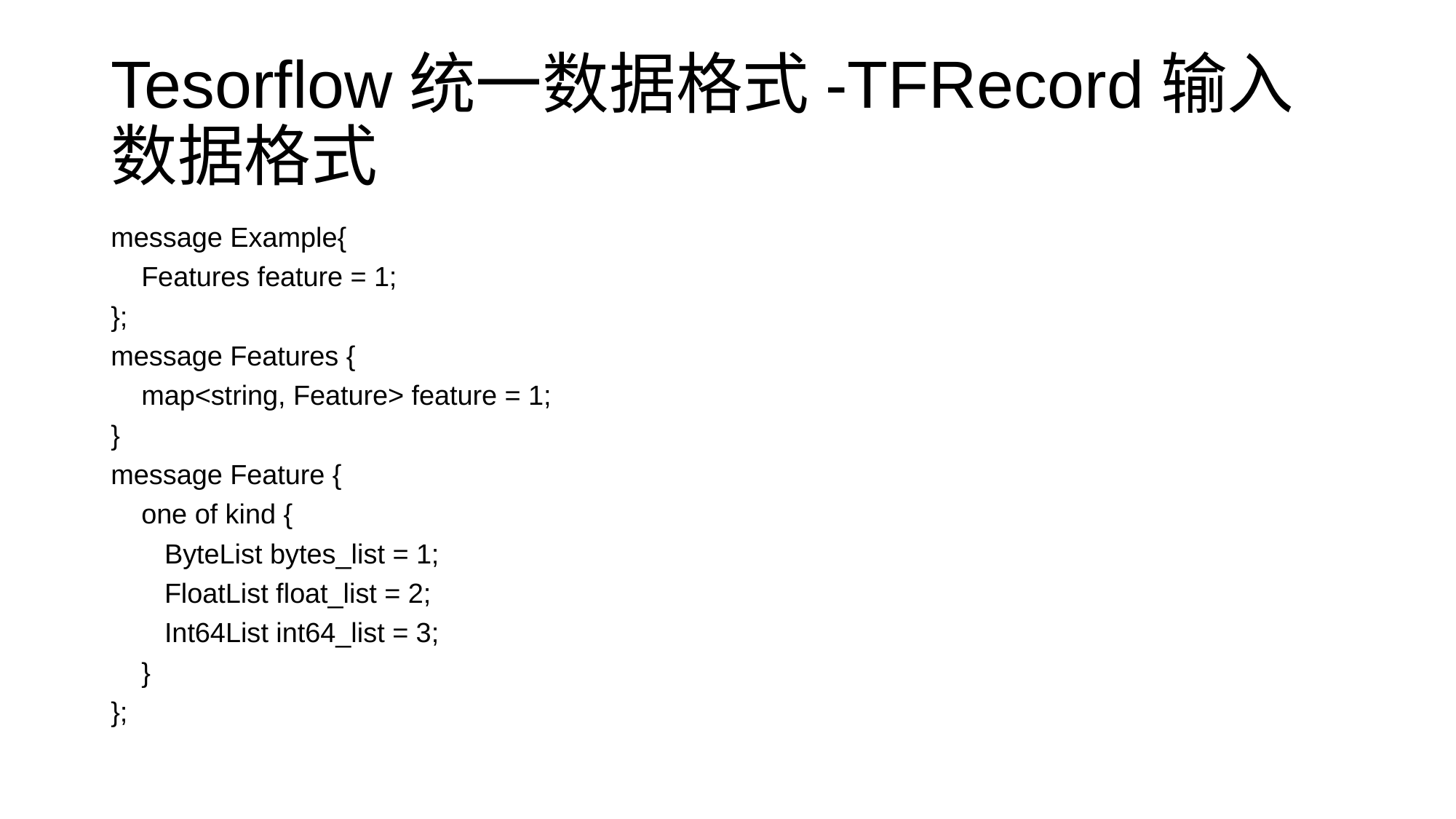

# Tesorflow统一数据格式-TFRecord输入数据格式
message Example{
    Features feature = 1;
};
message Features {
    map<string, Feature> feature = 1;
}
message Feature {
    one of kind {
       ByteList bytes_list = 1;
       FloatList float_list = 2;
       Int64List int64_list = 3;
    }
};